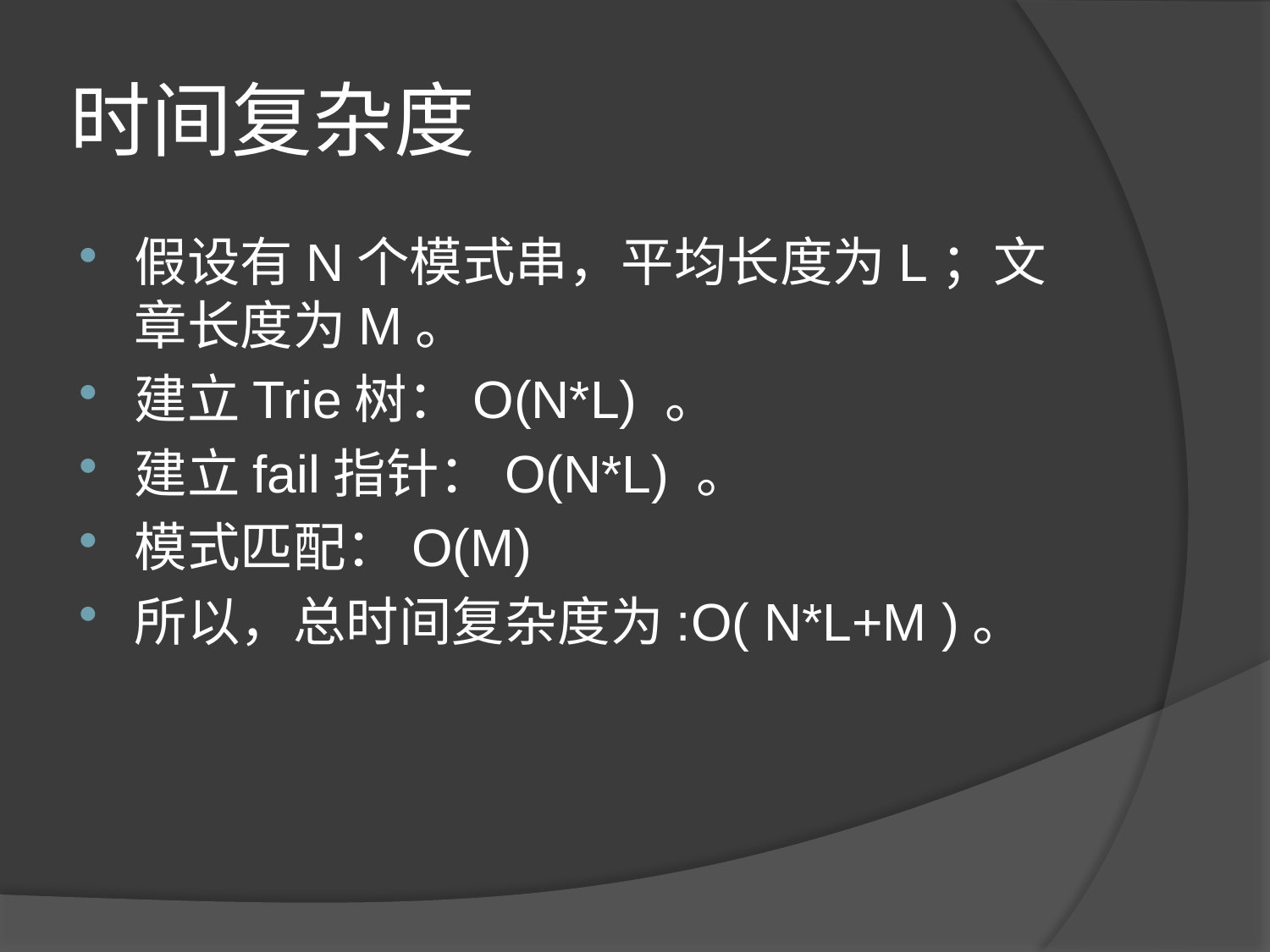

# 时间复杂度
假设有N个模式串，平均长度为L；文章长度为M。
建立Trie树：O(N*L) 。
建立fail指针：O(N*L) 。
模式匹配：O(M)
所以，总时间复杂度为:O( N*L+M )。